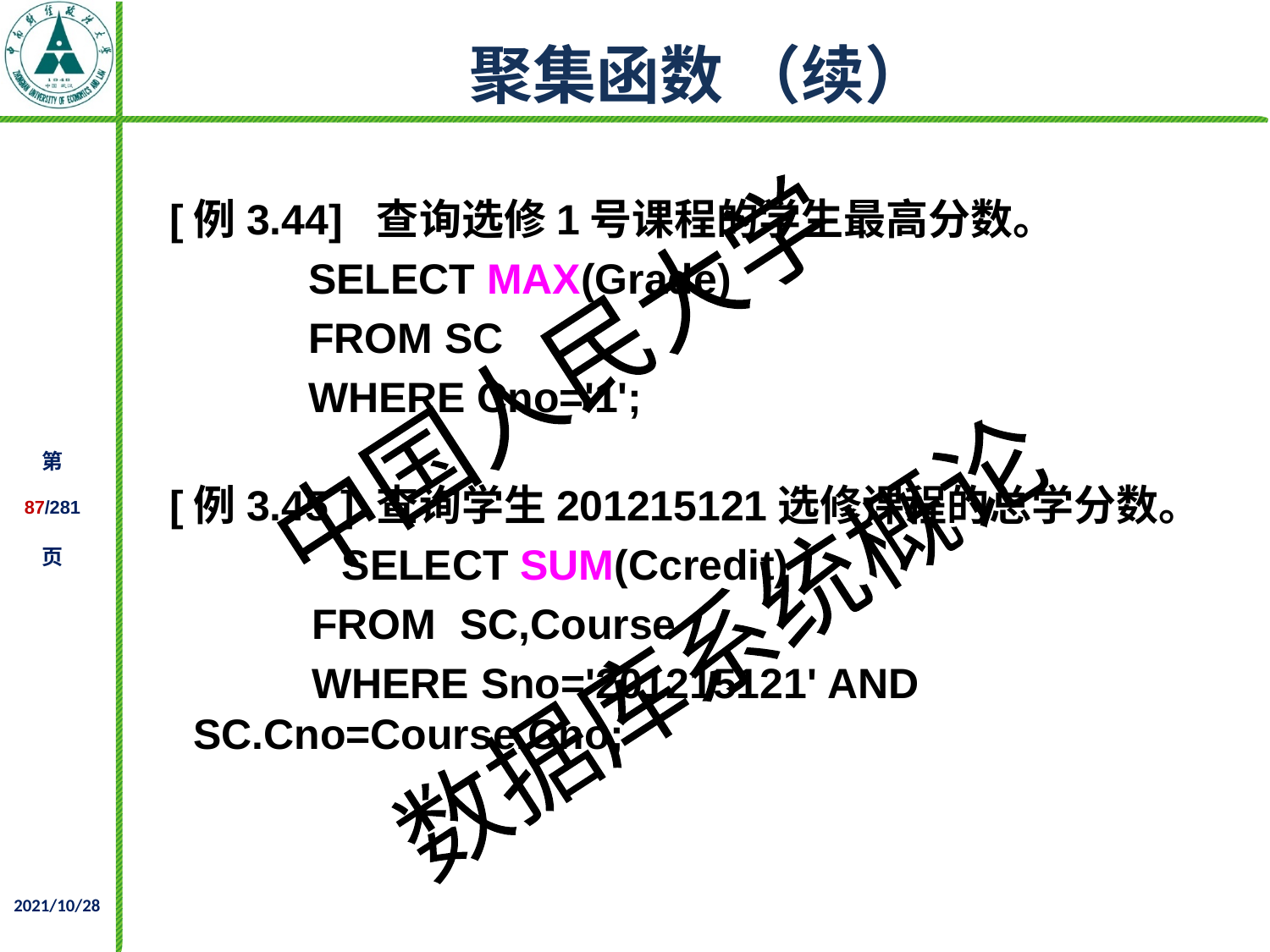

# 聚集函数 （续）
  [例3.44]  查询选修1号课程的学生最高分数。
   SELECT MAX(Grade)
   FROM SC
   WHERE Cno='1';

  [例3.45 ] 查询学生201215121选修课程的总学分数。
    		  SELECT SUM(Ccredit)
              FROM  SC,Course
              WHERE Sno='201215121' AND SC.Cno=Course.Cno;
2021/10/28